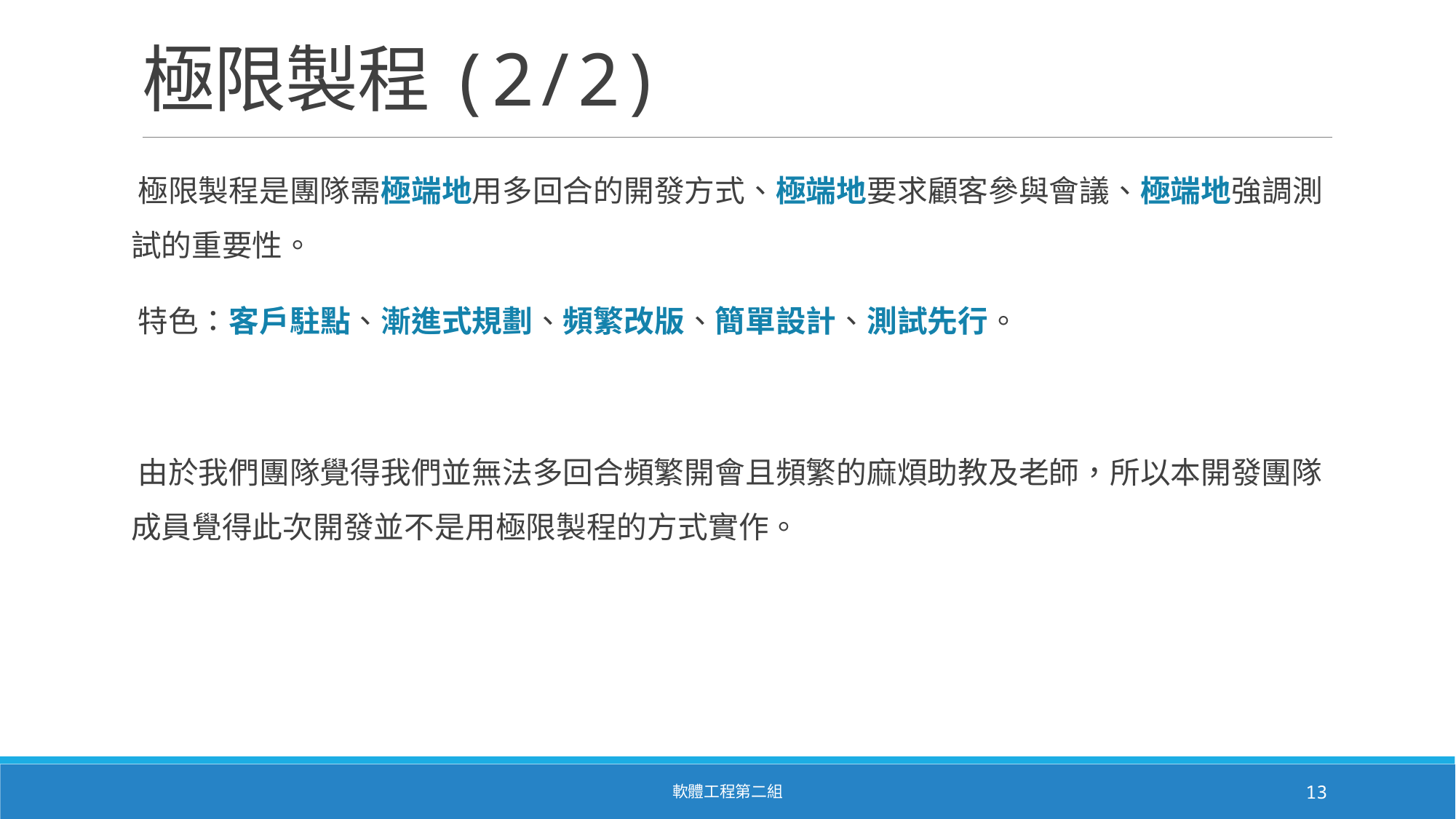

# 極限製程(2/2)
極限製程是團隊需極端地用多回合的開發方式、極端地要求顧客參與會議、極端地強調測試的重要性。
特色：客戶駐點、漸進式規劃、頻繁改版、簡單設計、測試先行。

由於我們團隊覺得我們並無法多回合頻繁開會且頻繁的麻煩助教及老師，所以本開發團隊成員覺得此次開發並不是用極限製程的方式實作。

軟體工程第二組
13